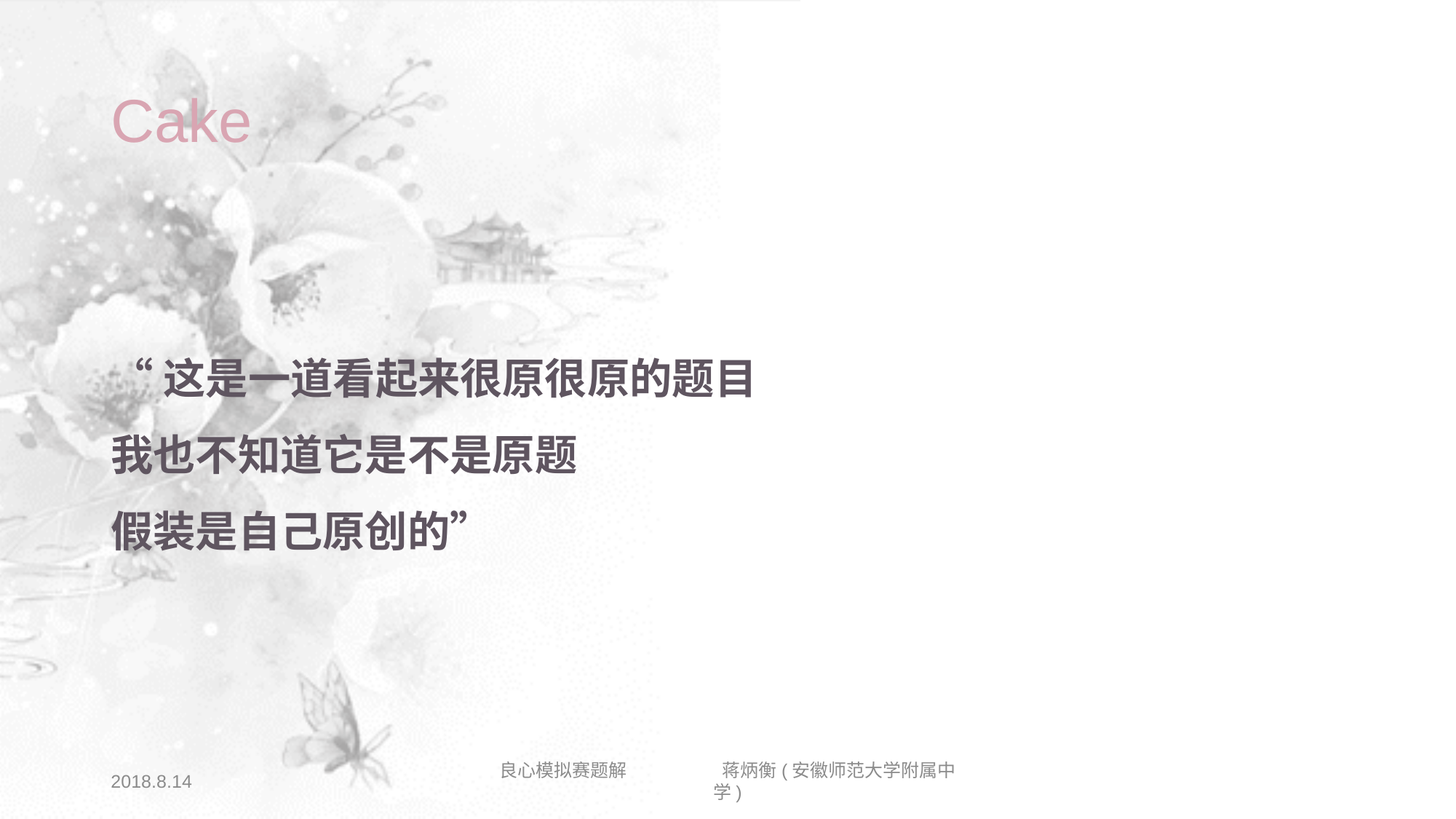

# Cake
“这是一道看起来很原很原的题目
我也不知道它是不是原题
假装是自己原创的”

2018.8.14
良心模拟赛题解                 蒋炳衡(安徽师范大学附属中学)
2